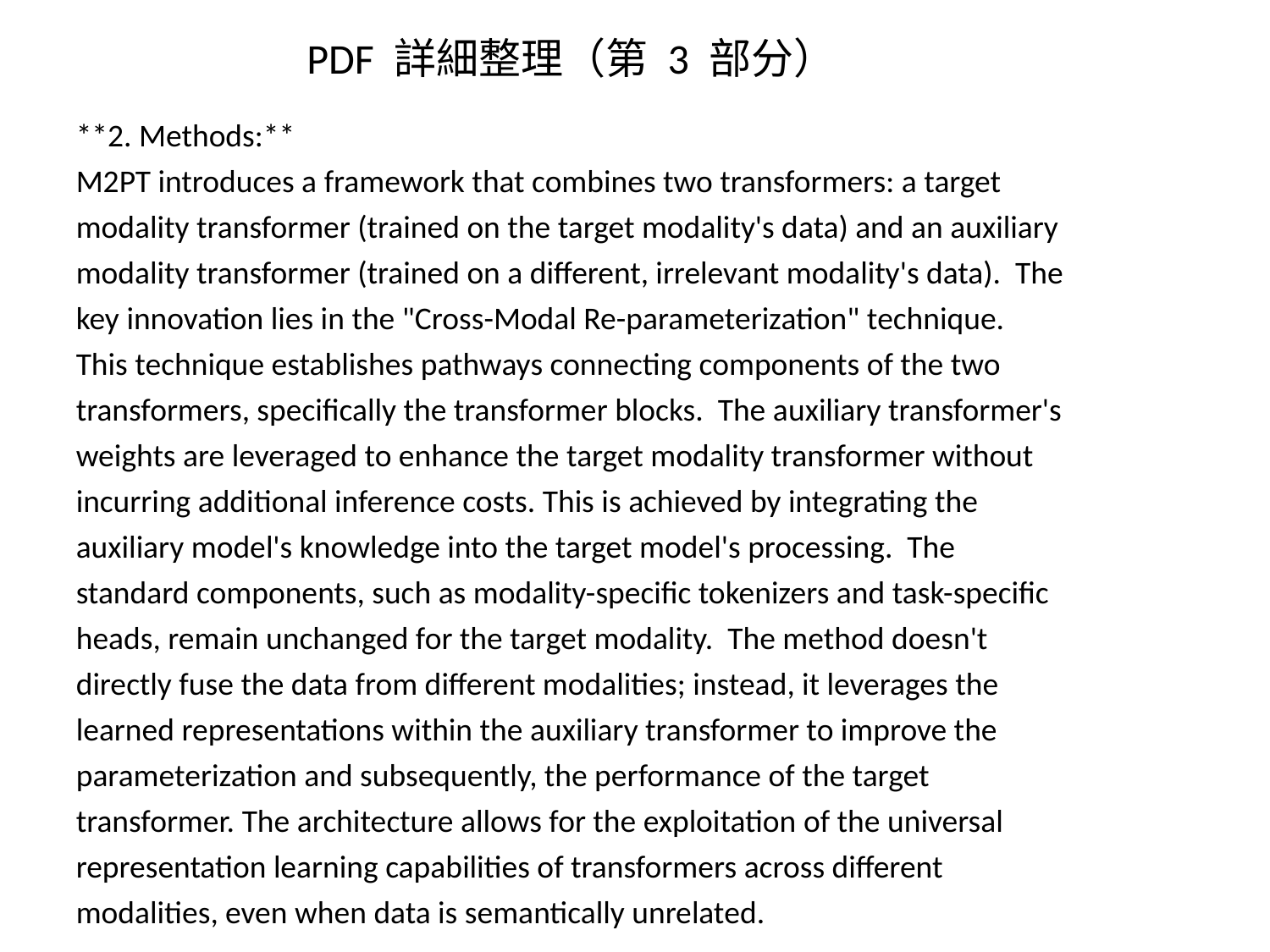

PDF 詳細整理（第 3 部分）

**2. Methods:**
M2PT introduces a framework that combines two transformers: a target modality transformer (trained on the target modality's data) and an auxiliary modality transformer (trained on a different, irrelevant modality's data).  The key innovation lies in the "Cross-Modal Re-parameterization" technique.  This technique establishes pathways connecting components of the two transformers, specifically the transformer blocks.  The auxiliary transformer's weights are leveraged to enhance the target modality transformer without incurring additional inference costs. This is achieved by integrating the auxiliary model's knowledge into the target model's processing.  The standard components, such as modality-specific tokenizers and task-specific heads, remain unchanged for the target modality.  The method doesn't directly fuse the data from different modalities; instead, it leverages the learned representations within the auxiliary transformer to improve the parameterization and subsequently, the performance of the target transformer. The architecture allows for the exploitation of the universal representation learning capabilities of transformers across different modalities, even when data is semantically unrelated.